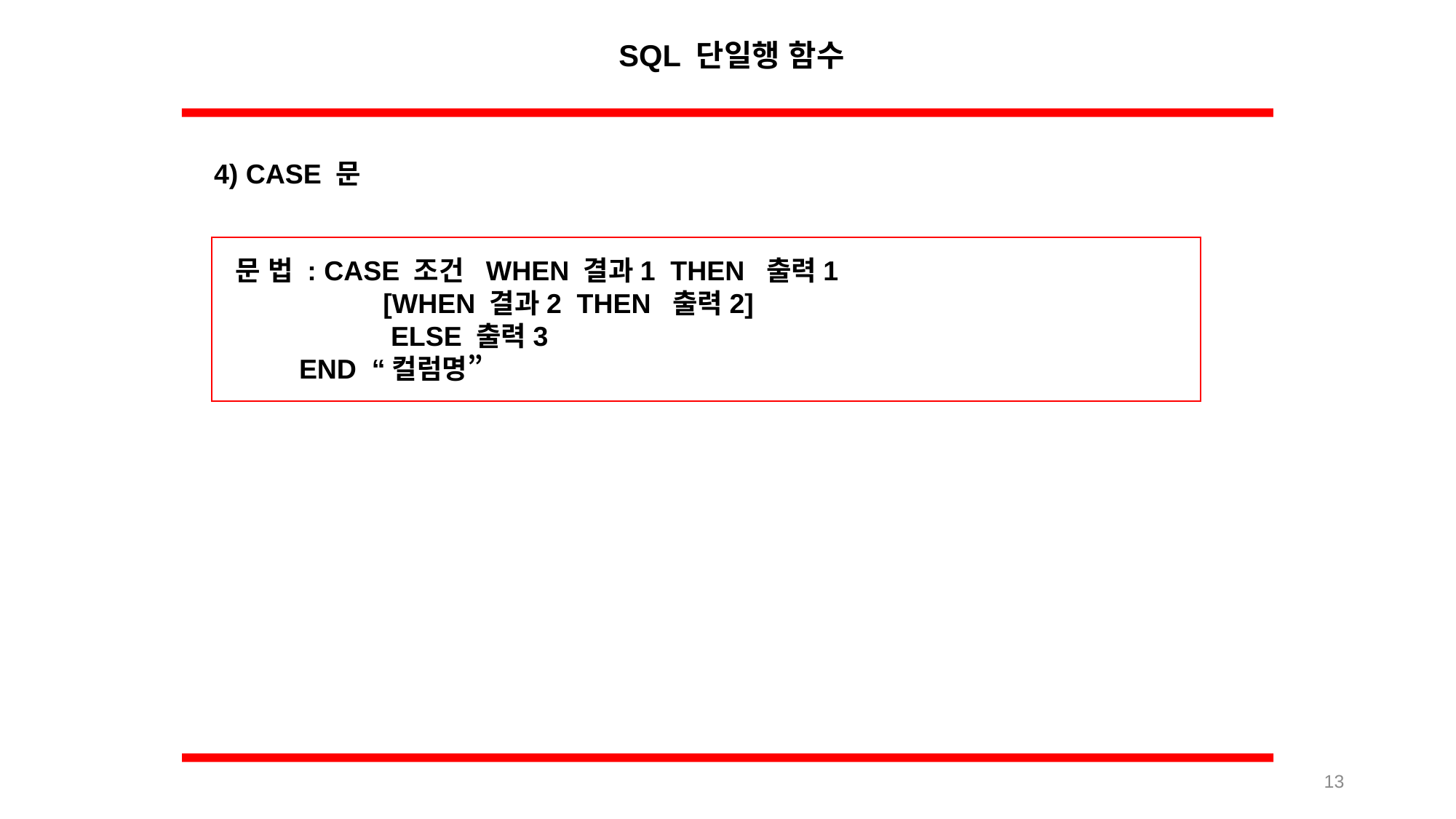

SQL 단일행 함수

4) CASE 문
 문 법 : CASE 조건  WHEN 결과1  THEN  출력1
                     [WHEN 결과2  THEN  출력2]
                      ELSE 출력3
          END  “컬럼명”

13